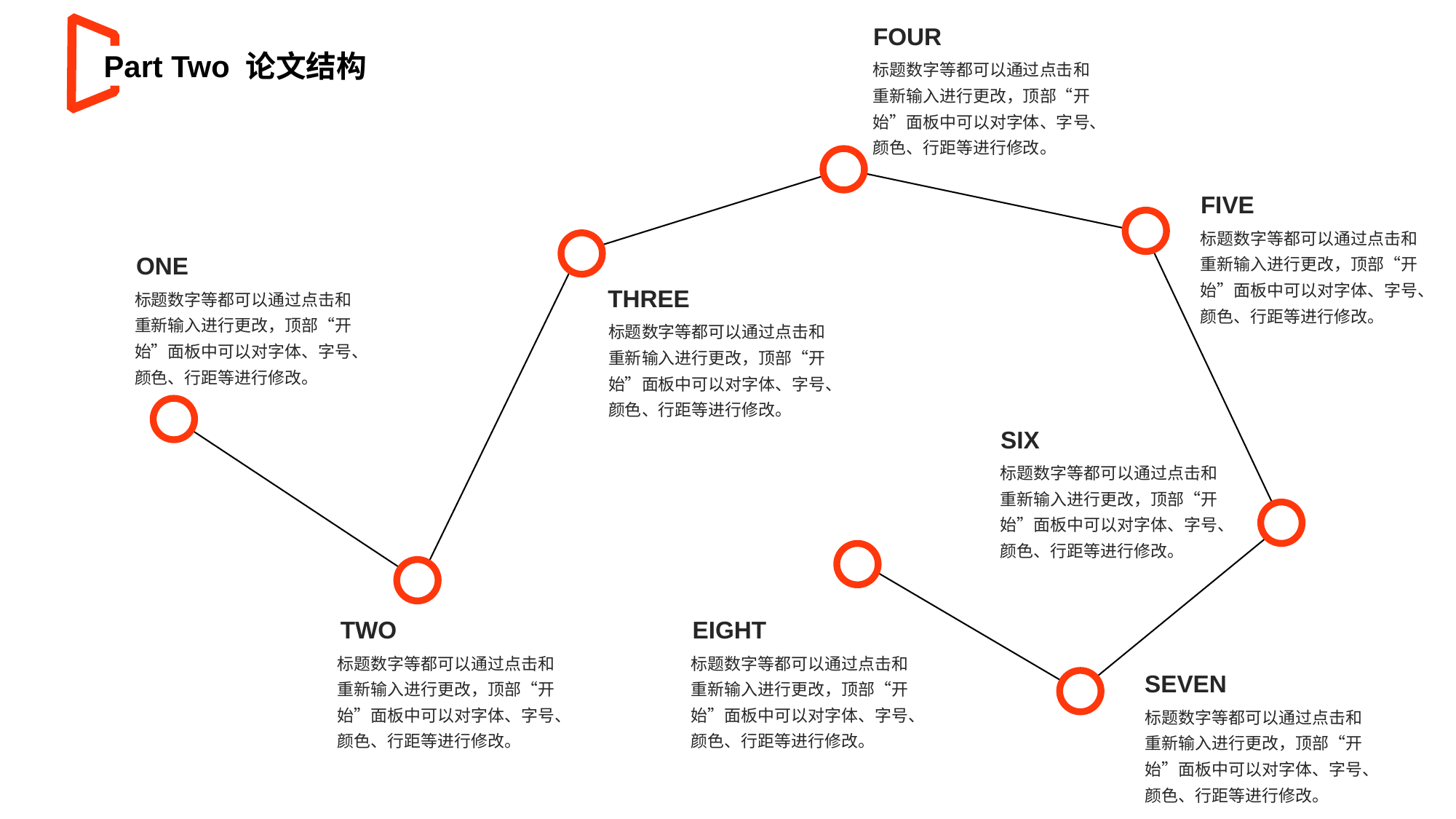

FOUR
标题数字等都可以通过点击和重新输入进行更改，顶部“开始”面板中可以对字体、字号、颜色、行距等进行修改。
Part Two 论文结构

FIVE
标题数字等都可以通过点击和重新输入进行更改，顶部“开始”面板中可以对字体、字号、颜色、行距等进行修改。
ONE
标题数字等都可以通过点击和重新输入进行更改，顶部“开始”面板中可以对字体、字号、颜色、行距等进行修改。
THREE
标题数字等都可以通过点击和重新输入进行更改，顶部“开始”面板中可以对字体、字号、颜色、行距等进行修改。
SIX
标题数字等都可以通过点击和重新输入进行更改，顶部“开始”面板中可以对字体、字号、颜色、行距等进行修改。
TWO
标题数字等都可以通过点击和重新输入进行更改，顶部“开始”面板中可以对字体、字号、颜色、行距等进行修改。
EIGHT
标题数字等都可以通过点击和重新输入进行更改，顶部“开始”面板中可以对字体、字号、颜色、行距等进行修改。
SEVEN
标题数字等都可以通过点击和重新输入进行更改，顶部“开始”面板中可以对字体、字号、颜色、行距等进行修改。